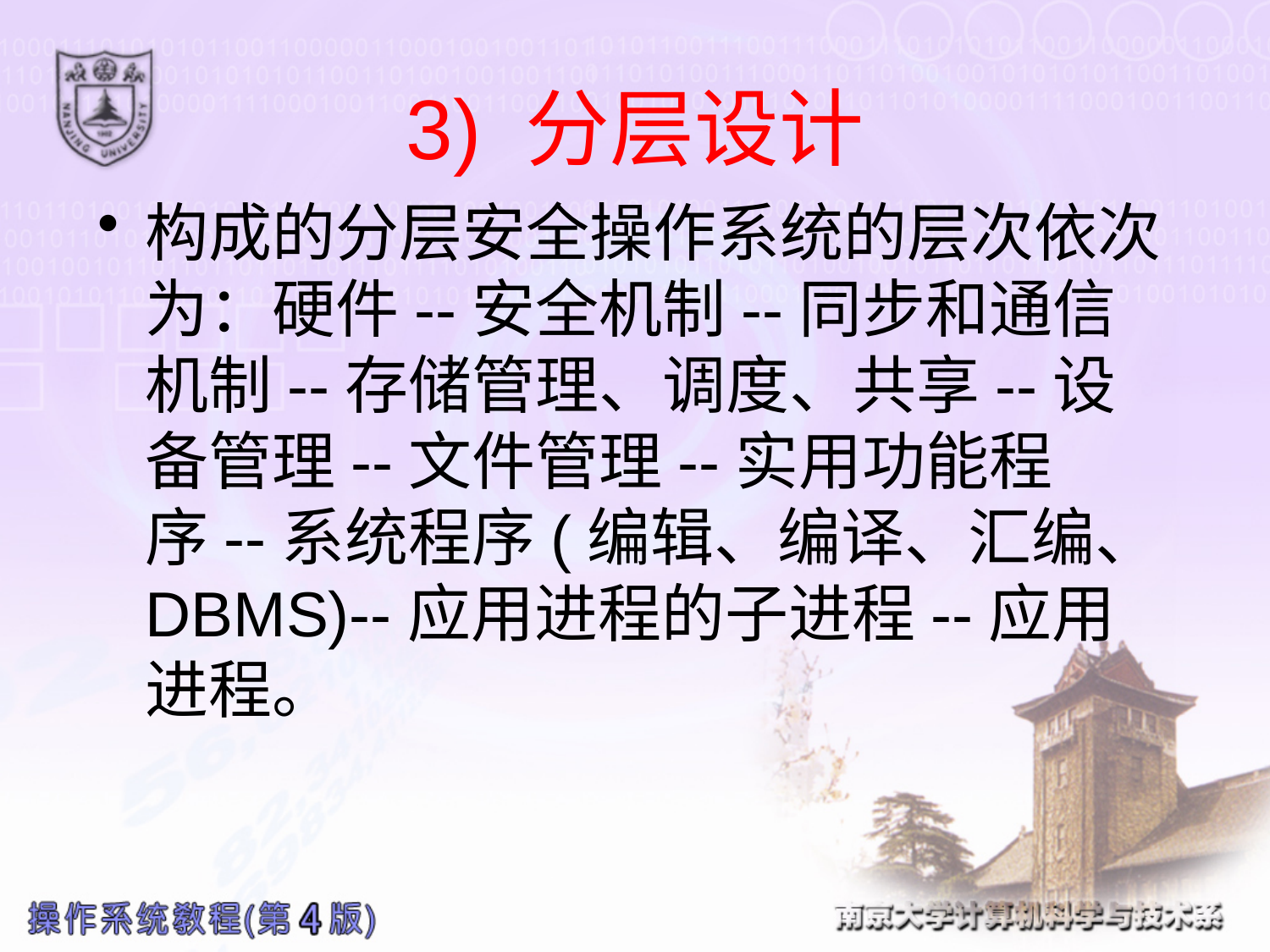

# 3) 分层设计
构成的分层安全操作系统的层次依次为：硬件--安全机制--同步和通信机制--存储管理、调度、共享--设备管理--文件管理--实用功能程序--系统程序(编辑、编译、汇编、DBMS)--应用进程的子进程--应用进程。